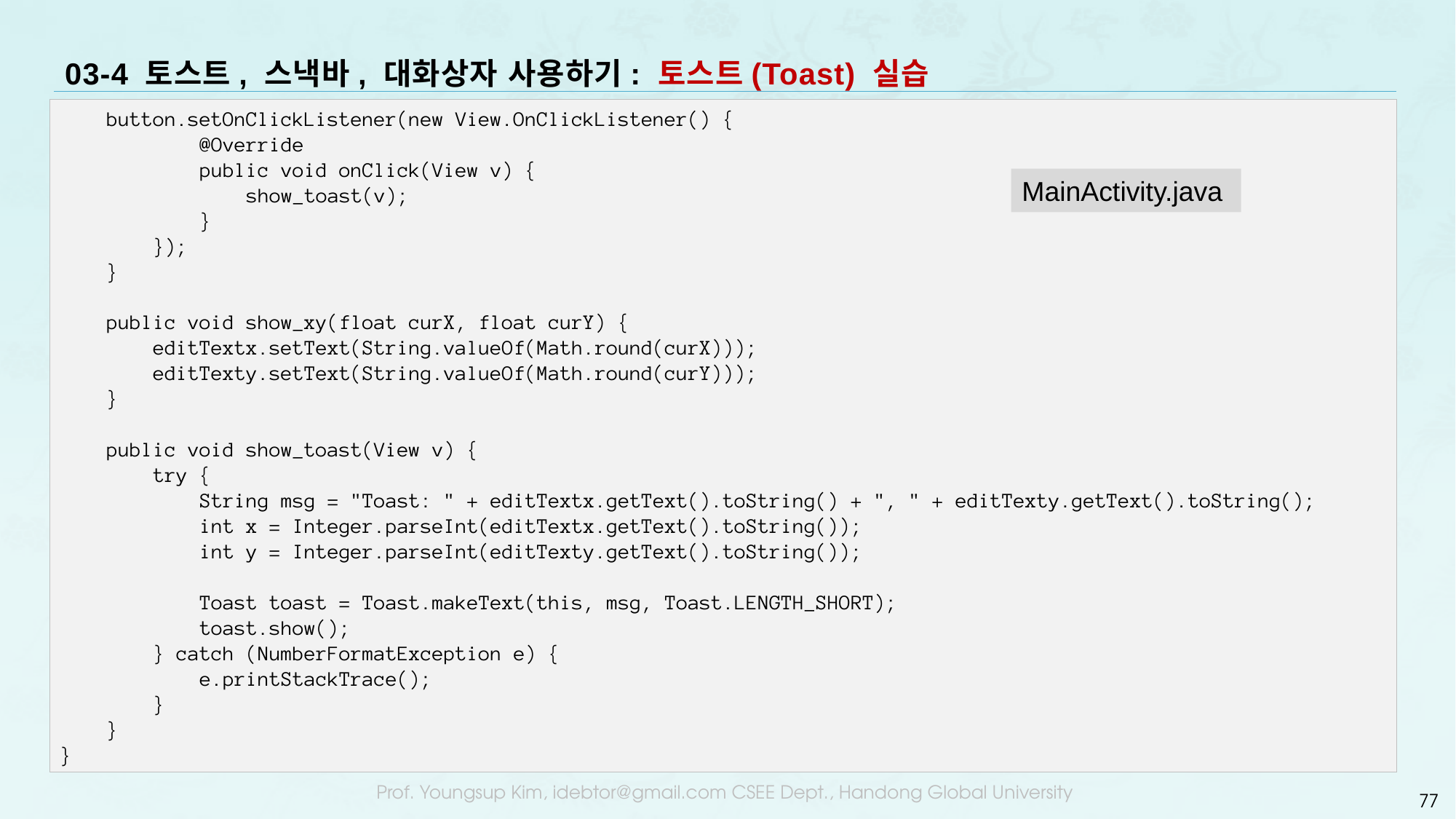

# 03-4 토스트, 스낵바, 대화상자 사용하기: 토스트(Toast) 실습
    button.setOnClickListener(new View.OnClickListener() {
            @Override
            public void onClick(View v) {
                show_toast(v);
            }
        });
    }

    public void show_xy(float curX, float curY) {
        editTextx.setText(String.valueOf(Math.round(curX)));
        editTexty.setText(String.valueOf(Math.round(curY)));
    }

    public void show_toast(View v) {
        try {
            String msg = "Toast: " + editTextx.getText().toString() + ", " + editTexty.getText().toString();
            int x = Integer.parseInt(editTextx.getText().toString());
            int y = Integer.parseInt(editTexty.getText().toString());

            Toast toast = Toast.makeText(this, msg, Toast.LENGTH_SHORT);
            toast.show();
        } catch (NumberFormatException e) {
            e.printStackTrace();
        }
    }
}

MainActivity.java
77